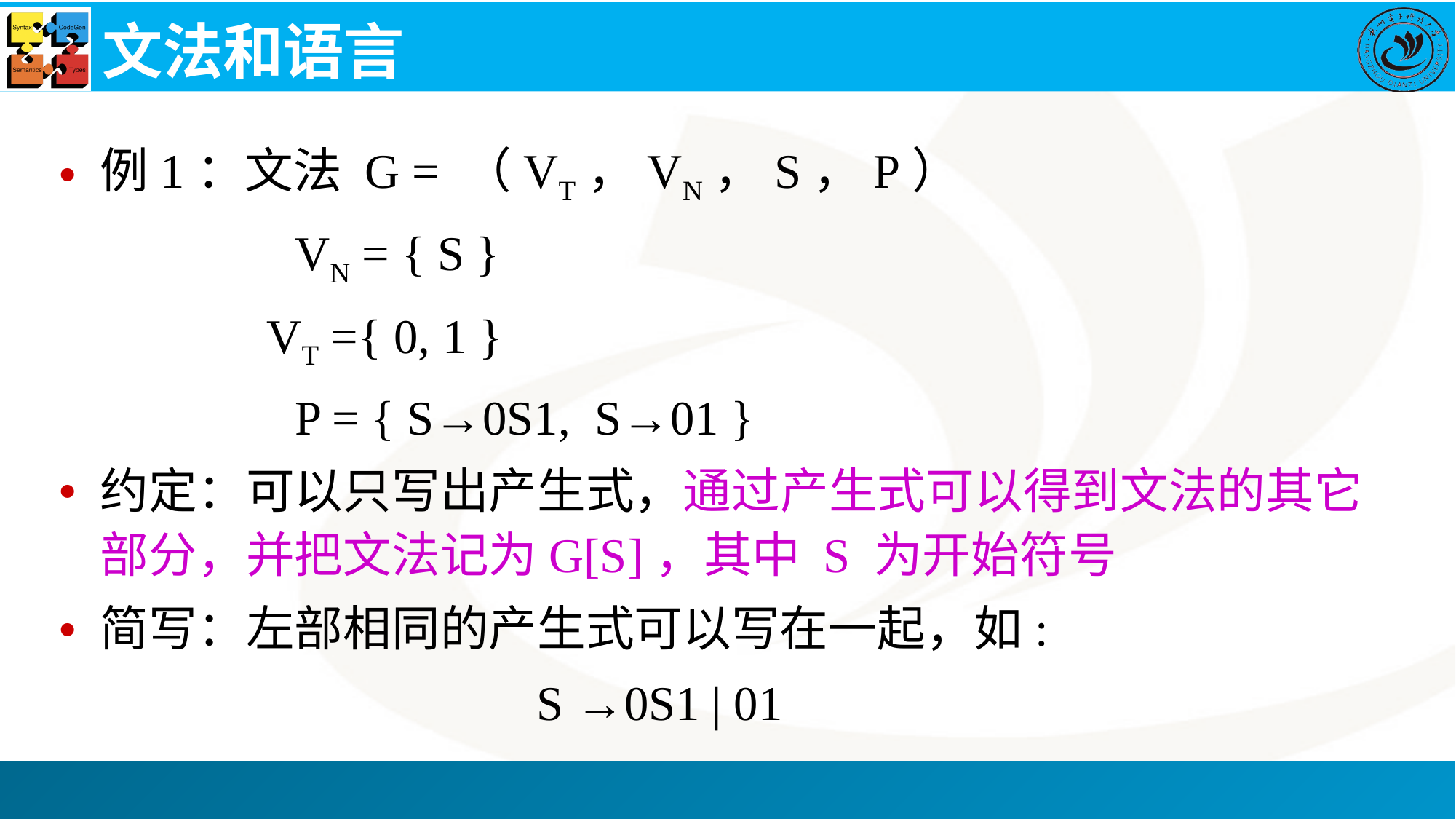

# 文法和语言
例1：文法 G = （VT，VN，S，P）
		       VN = { S }
                 VT ={ 0, 1 }
		       P = { S→0S1,  S→01 }
约定：可以只写出产生式，通过产生式可以得到文法的其它部分，并把文法记为G[S]，其中 S 为开始符号
简写：左部相同的产生式可以写在一起，如:
					S →0S1 | 01
22